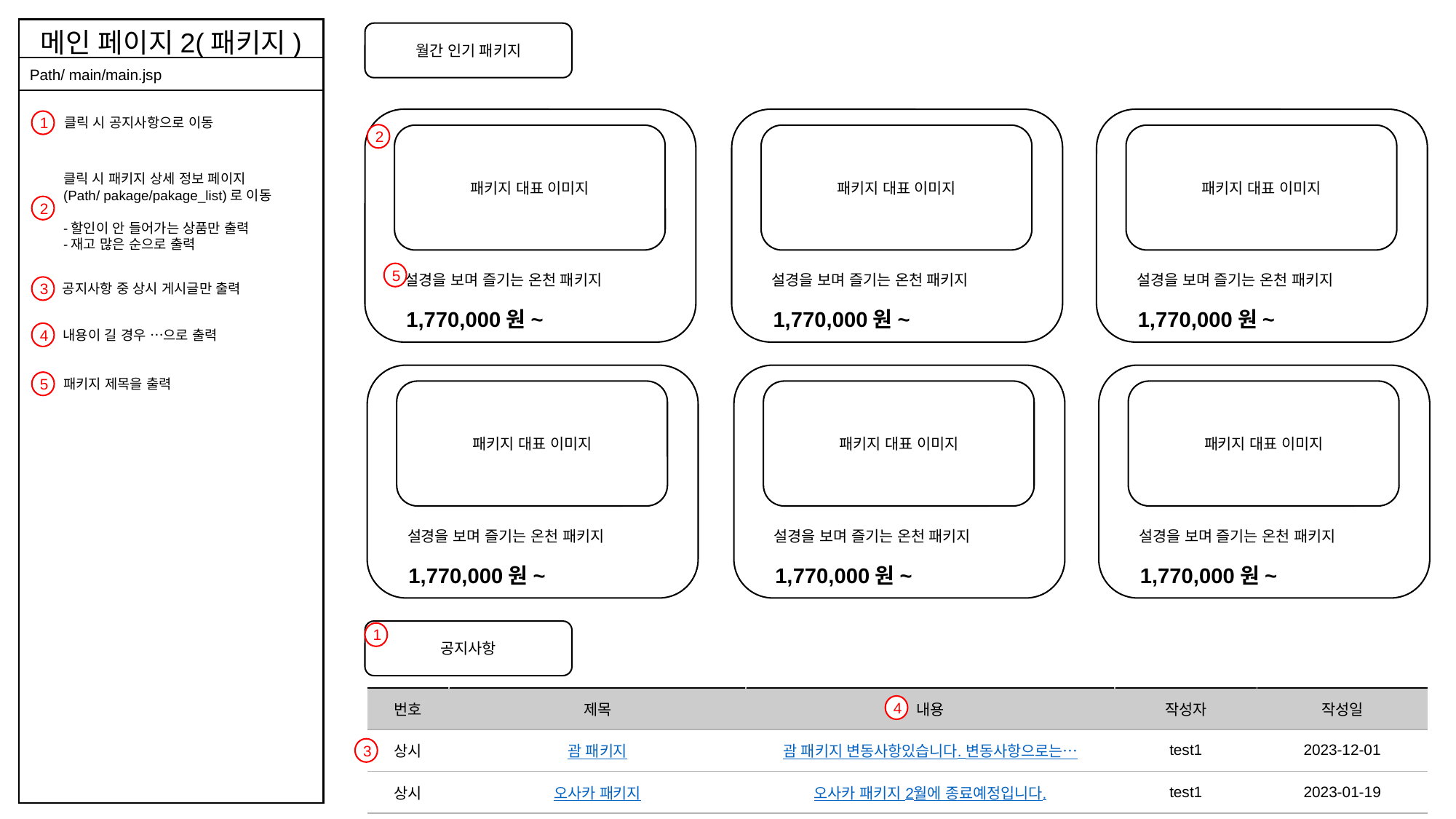

메인 페이지2(패키지)
월간 인기 패키지
Path/ main/main.jsp

클릭 시 공지사항으로 이동

패키지 대표 이미지
설경을 보며 즐기는 온천 패키지
1,770,000원~

패키지 대표 이미지
설경을 보며 즐기는 온천 패키지
1,770,000원~

패키지 대표 이미지
설경을 보며 즐기는 온천 패키지
1,770,000원~
1
2
클릭 시 패키지 상세 정보 페이지
(Path/ pakage/pakage_list)로 이동

-할인이 안 들어가는 상품만 출력
-재고 많은 순으로 출력
2
5
공지사항 중 상시 게시글만 출력
3
내용이 길 경우 …으로 출력
4

패키지 대표 이미지
설경을 보며 즐기는 온천 패키지
1,770,000원~

패키지 대표 이미지
설경을 보며 즐기는 온천 패키지
1,770,000원~

패키지 대표 이미지
설경을 보며 즐기는 온천 패키지
1,770,000원~
패키지 제목을 출력
5
공지사항
1
| 번호 | 제목 | 내용 | 작성자 | 작성일 |
| --- | --- | --- | --- | --- |
| 상시 | 괌 패키지 | 괌 패키지 변동사항있습니다. 변동사항으로는… | test1 | 2023-12-01 |
| 상시 | 오사카 패키지 | 오사카 패키지 2월에 종료예정입니다. | test1 | 2023-01-19 |
4
3